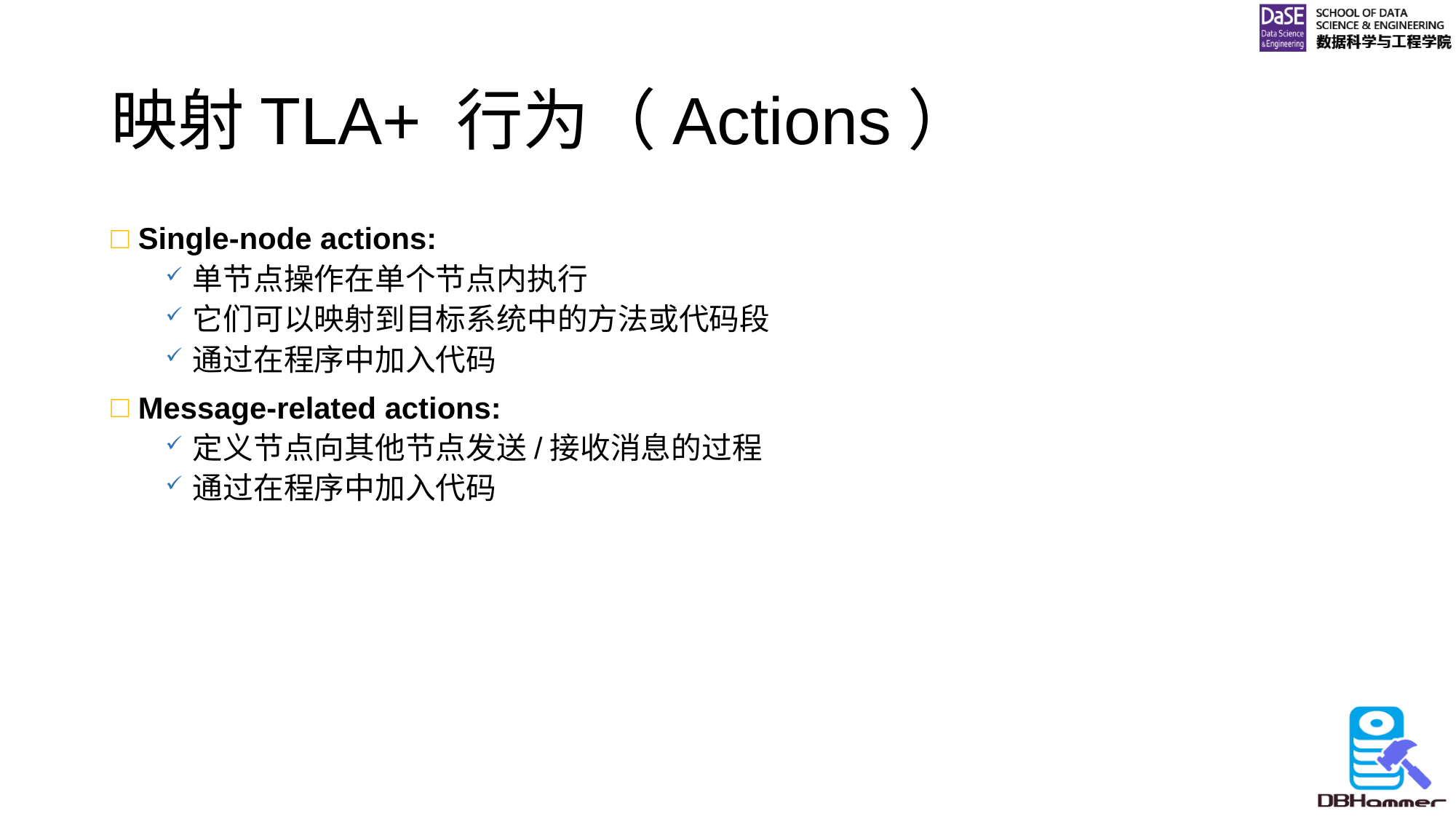

# 映射TLA+ 行为（Actions）
Single-node actions:
单节点操作在单个节点内执行
它们可以映射到目标系统中的方法或代码段
通过在程序中加入代码
Message-related actions:
定义节点向其他节点发送/接收消息的过程
通过在程序中加入代码